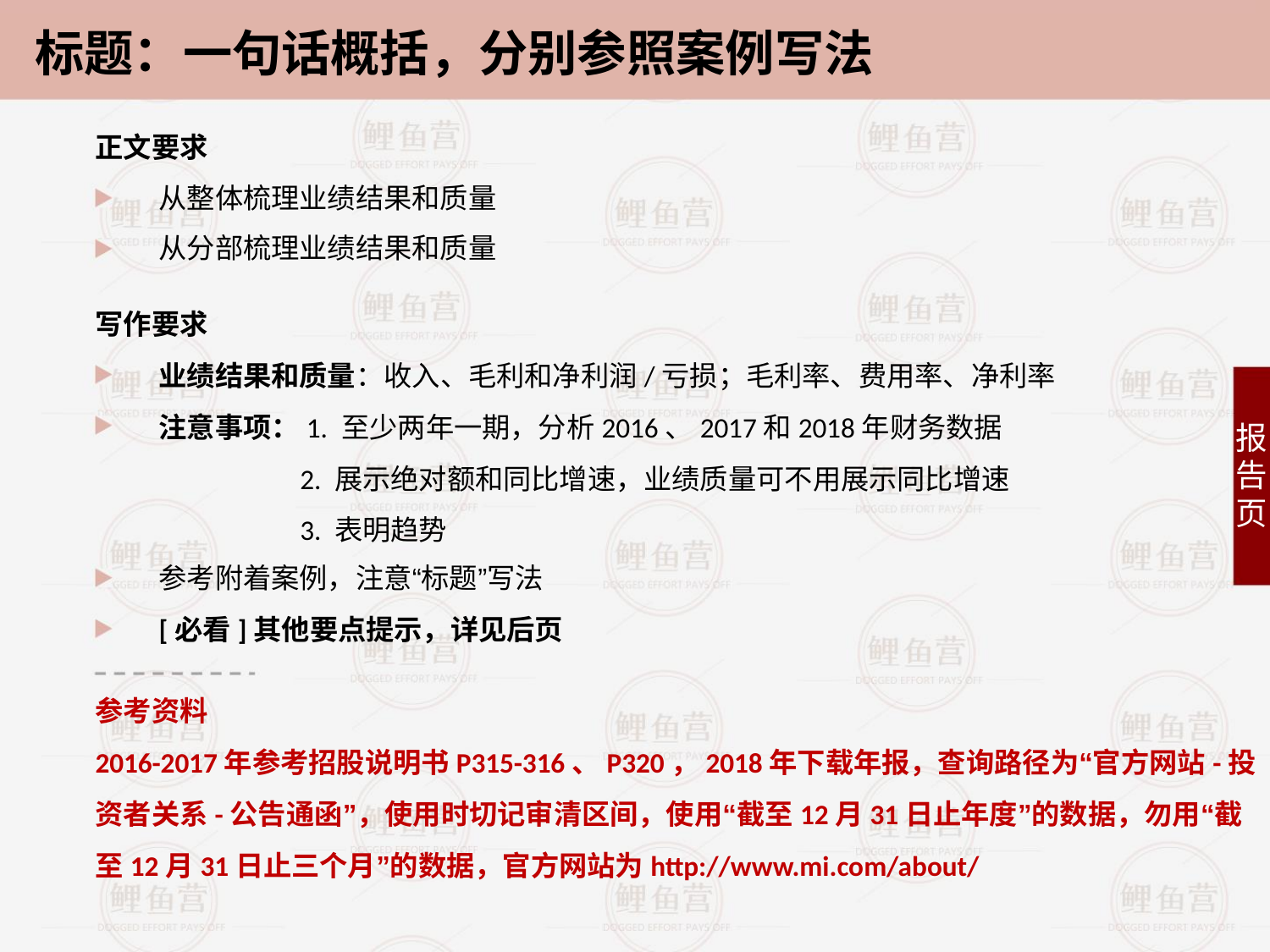

标题：一句话概括，分别参照案例写法
正文要求
从整体梳理业绩结果和质量
从分部梳理业绩结果和质量
写作要求
业绩结果和质量：收入、毛利和净利润/亏损；毛利率、费用率、净利率
注意事项：1. 至少两年一期，分析2016、2017和2018年财务数据
2. 展示绝对额和同比增速，业绩质量可不用展示同比增速
3. 表明趋势
报
告
页
参考附着案例，注意“标题”写法
[必看]其他要点提示，详见后页
参考资料
2016-2017年参考招股说明书P315-316、P320，2018年下载年报，查询路径为“官方网站-投
资者关系-公告通函”，使用时切记审清区间，使用“截至12月31日止年度”的数据，勿用“截
至12月31日止三个月”的数据，官方网站为http://www.mi.com/about/